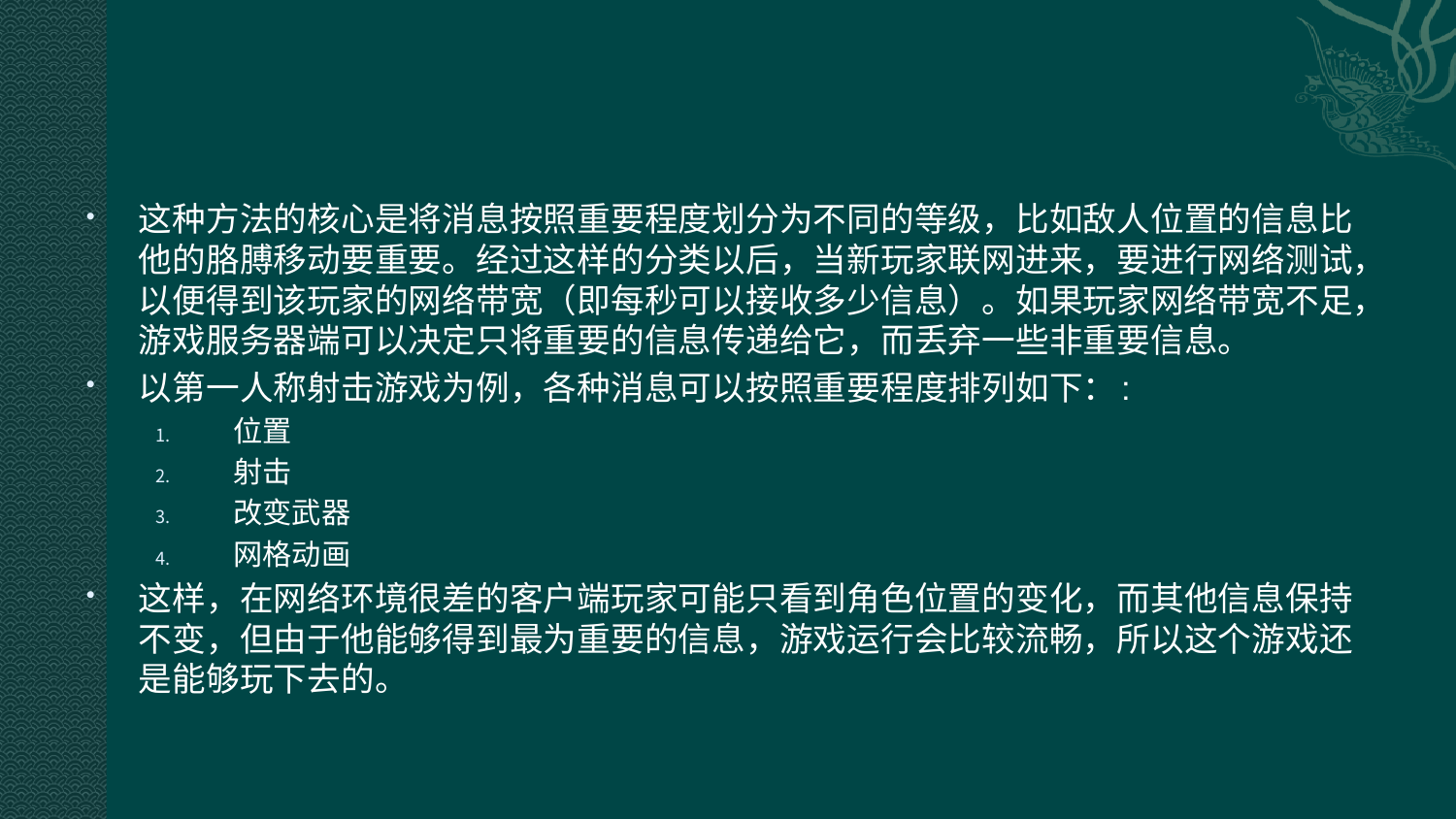

#
这种方法的核心是将消息按照重要程度划分为不同的等级，比如敌人位置的信息比他的胳膊移动要重要。经过这样的分类以后，当新玩家联网进来，要进行网络测试，以便得到该玩家的网络带宽（即每秒可以接收多少信息）。如果玩家网络带宽不足，游戏服务器端可以决定只将重要的信息传递给它，而丢弃一些非重要信息。
以第一人称射击游戏为例，各种消息可以按照重要程度排列如下：:
位置
射击
改变武器
网格动画
这样，在网络环境很差的客户端玩家可能只看到角色位置的变化，而其他信息保持不变，但由于他能够得到最为重要的信息，游戏运行会比较流畅，所以这个游戏还是能够玩下去的。